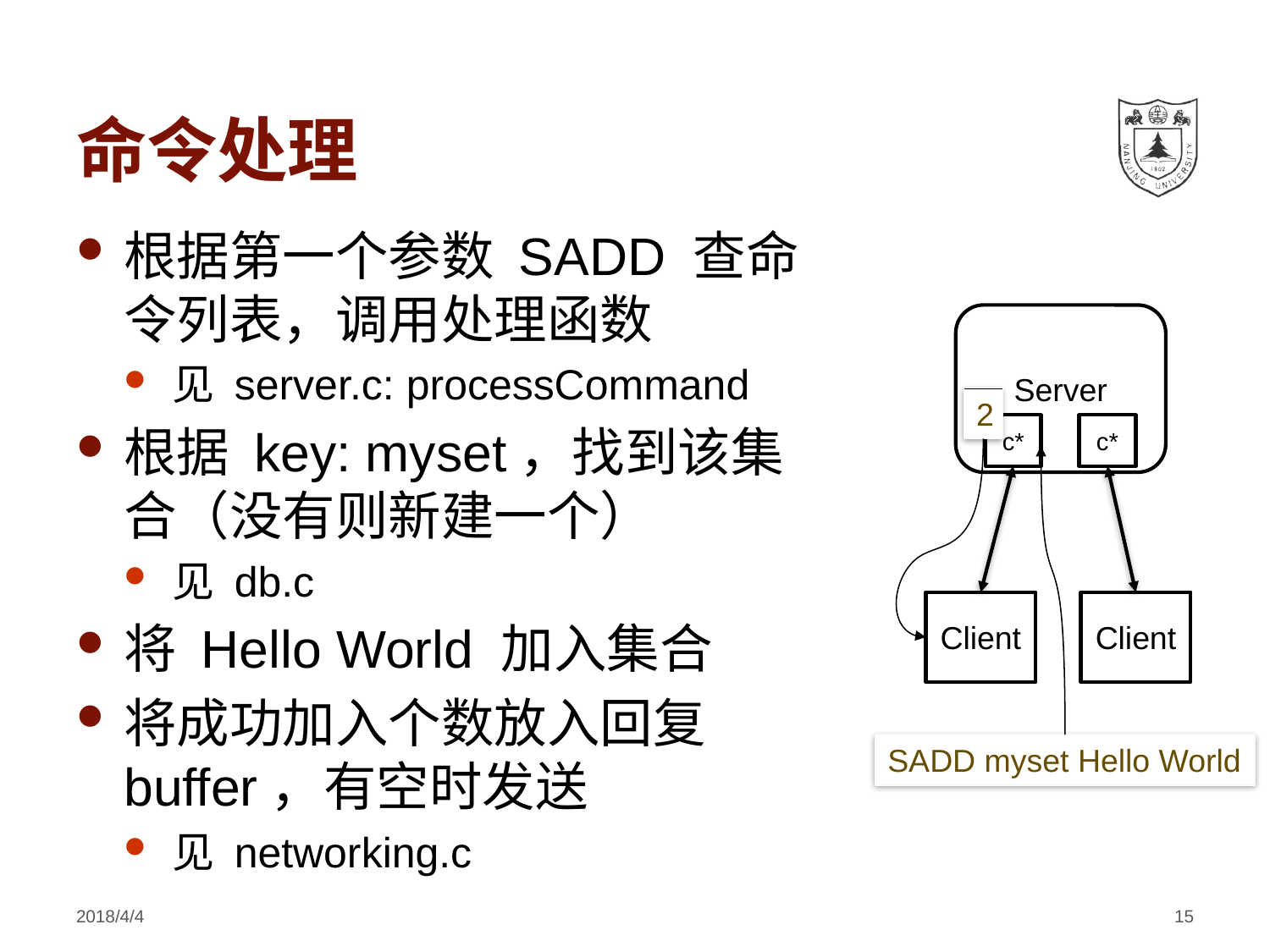

# 命令处理
根据第一个参数 SADD 查命令列表，调用处理函数
见 server.c: processCommand
根据 key: myset，找到该集合（没有则新建一个）
见 db.c
将 Hello World 加入集合
将成功加入个数放入回复 buffer，有空时发送
见 networking.c
Server
c*
c*
Client
Client
2
SADD myset Hello World
2018/4/4

15